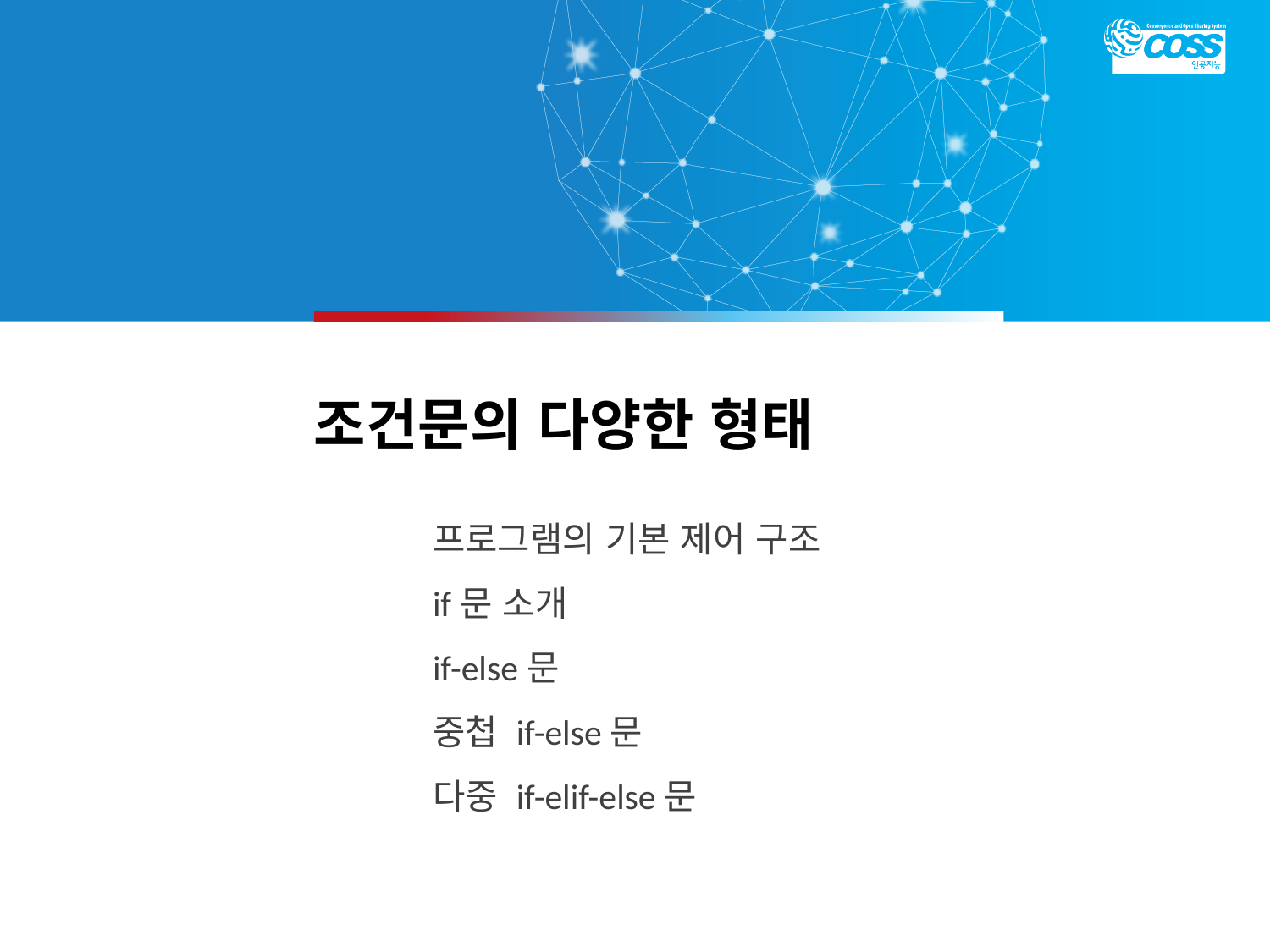

# 조건문의 다양한 형태
프로그램의 기본 제어 구조
if문 소개
if-else문
중첩 if-else문
다중 if-elif-else문